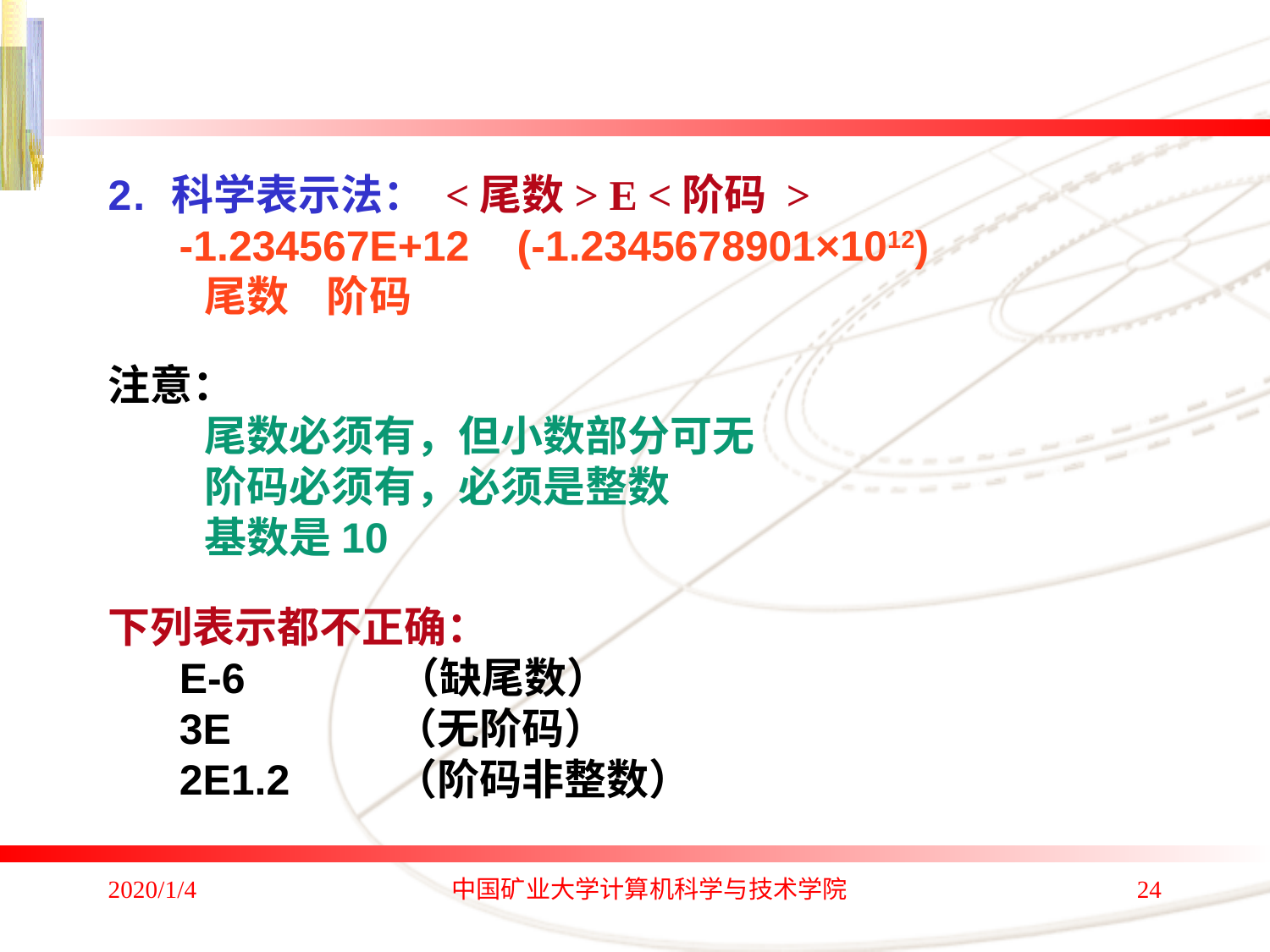

科学表示法： <尾数> E <阶码 >
      -1.234567E+12    (-1.2345678901×1012)
         尾数    阶码
注意：
         尾数必须有，但小数部分可无
         阶码必须有，必须是整数
         基数是10
下列表示都不正确：
      E-6            （缺尾数）
      3E             （无阶码）
      2E1.2        （阶码非整数）
2020/1/4
中国矿业大学计算机科学与技术学院
24